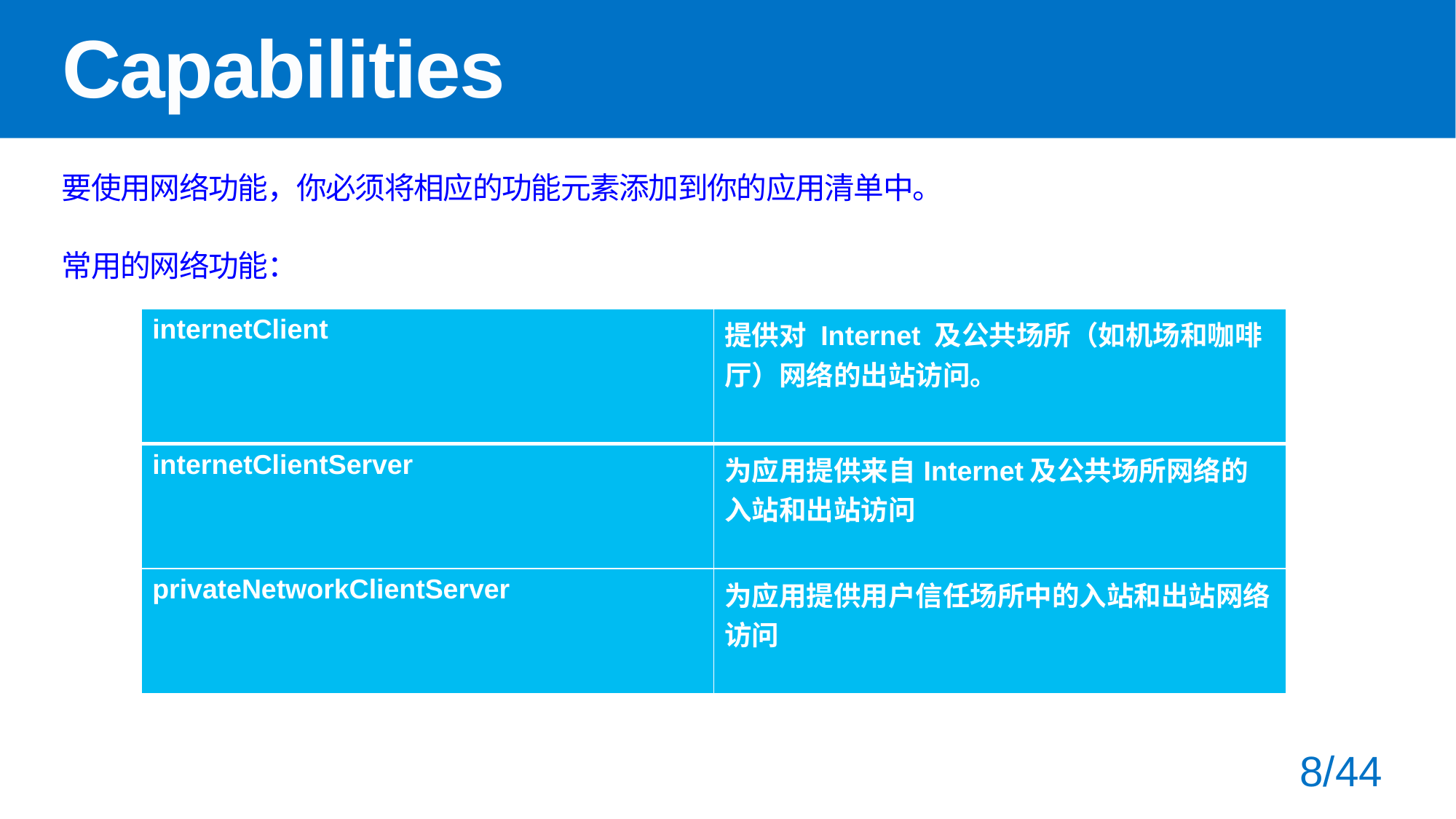

# Capabilities
要使用网络功能，你必须将相应的功能元素添加到你的应用清单中。

常用的网络功能：

| internetClient | 提供对 Internet 及公共场所（如机场和咖啡厅）网络的出站访问。 |
| --- | --- |
| internetClientServer | 为应用提供来自Internet及公共场所网络的入站和出站访问 |
| privateNetworkClientServer | 为应用提供用户信任场所中的入站和出站网络访问 |
8